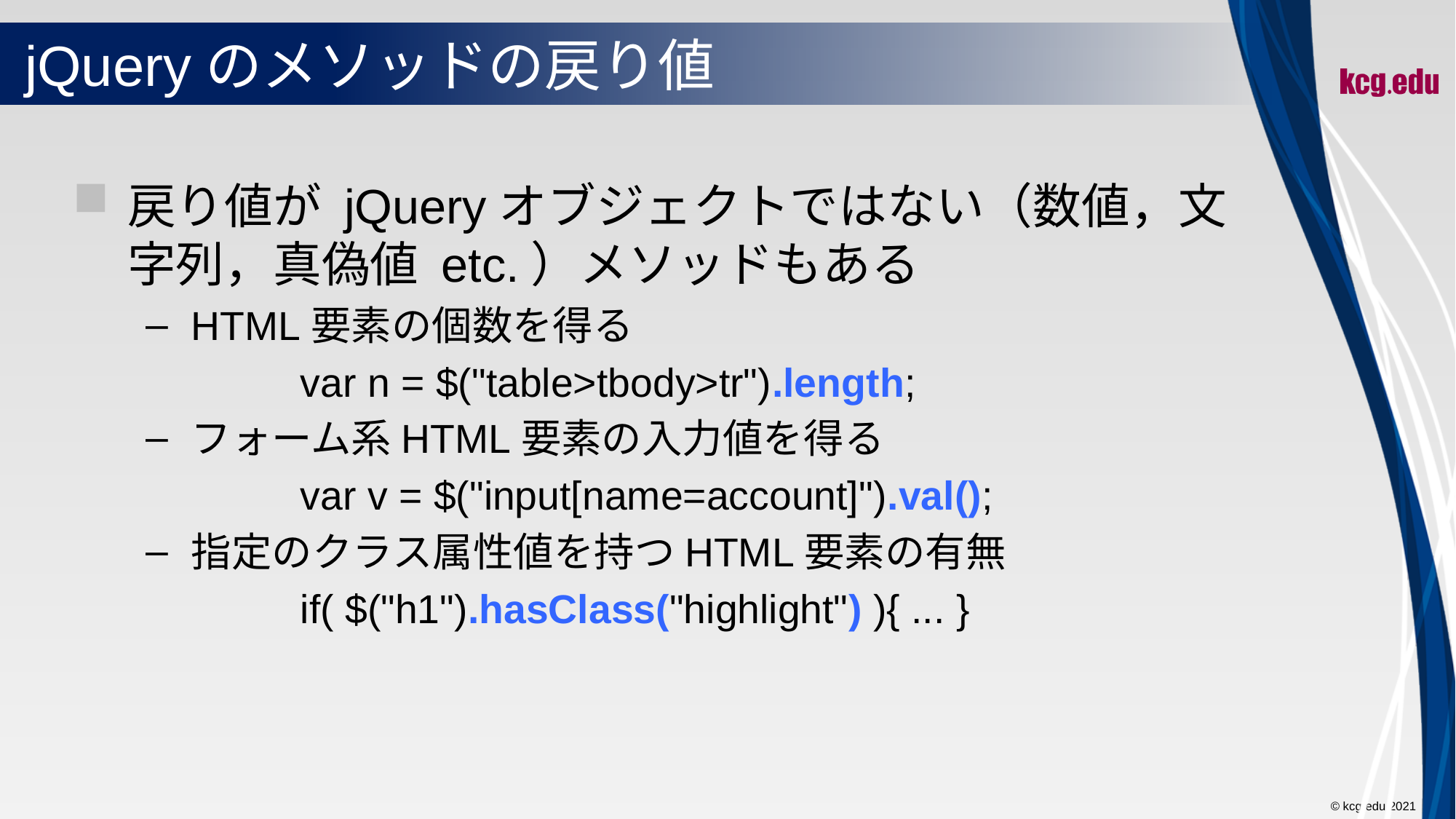

# jQueryのメソッドの戻り値
戻り値が jQueryオブジェクトではない（数値，文字列，真偽値 etc.）メソッドもある
HTML要素の個数を得る
		var n = $("table>tbody>tr").length;
フォーム系HTML要素の入力値を得る
		var v = $("input[name=account]").val();
指定のクラス属性値を持つHTML要素の有無
		if( $("h1").hasClass("highlight") ){ ... }